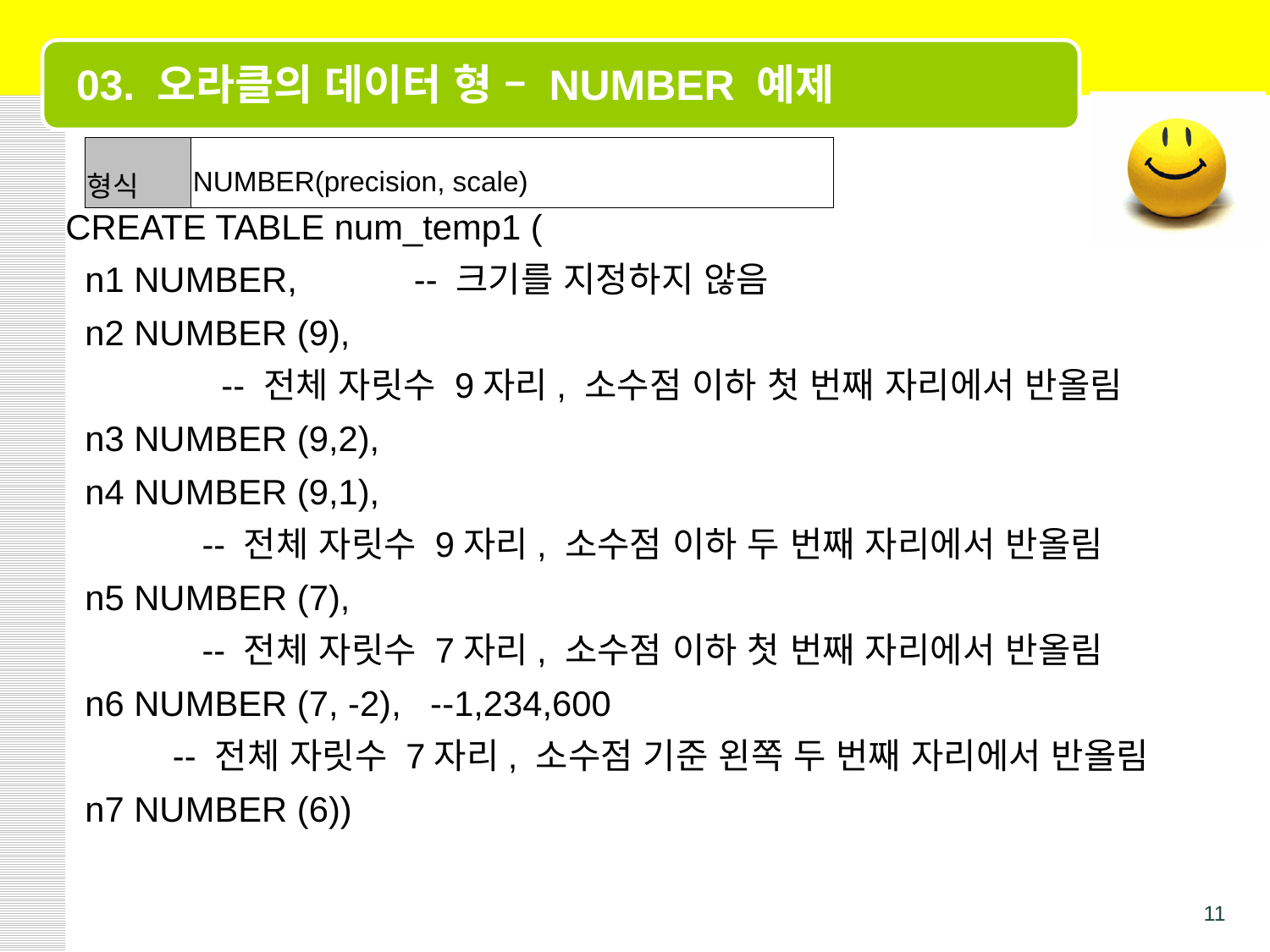

# 03. 오라클의 데이터 형 – NUMBER 예제
| 형식 | NUMBER(precision, scale) |
| --- | --- |

CREATE TABLE num_temp1 (
  n1 NUMBER,            -- 크기를 지정하지 않음
  n2 NUMBER (9),
                -- 전체 자릿수 9자리, 소수점 이하 첫 번째 자리에서 반올림
  n3 NUMBER (9,2),
  n4 NUMBER (9,1),
              -- 전체 자릿수 9자리, 소수점 이하 두 번째 자리에서 반올림
  n5 NUMBER (7),
              -- 전체 자릿수 7자리, 소수점 이하 첫 번째 자리에서 반올림
  n6 NUMBER (7, -2),   --1,234,600
           -- 전체 자릿수 7자리, 소수점 기준 왼쪽 두 번째 자리에서 반올림
  n7 NUMBER (6))